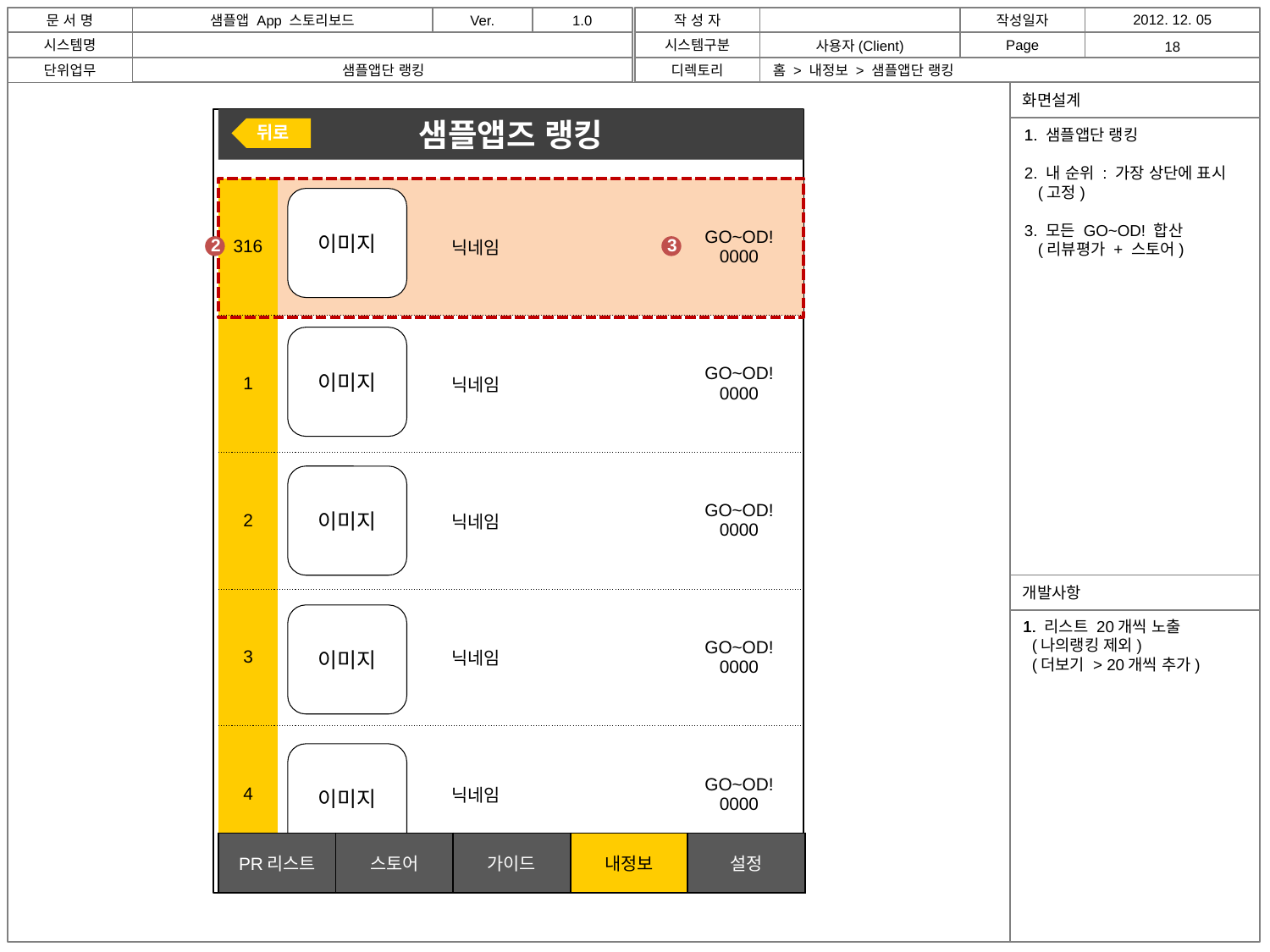

샘플앱단 랭킹
홈 > 내정보 > 샘플앱단 랭킹

샘플앱즈 랭킹
뒤로

1. 샘플앱단 랭킹

2. 내 순위 : 가장 상단에 표시
   (고정)

3. 모든 GO~OD! 합산
   (리뷰평가 + 스토어)

| 316 | 닉네임 | GO~OD! 0000 |
| --- | --- | --- |
| 1 | 닉네임 | GO~OD! 0000 |
| 2 | 닉네임 | GO~OD! 0000 |
| 3 | 닉네임 | GO~OD! 0000 |
| 4 | 닉네임 | GO~OD! 0000 |

이미지
2

3

이미지
이미지
이미지
1. 리스트 20개씩 노출
  (나의랭킹 제외)
  (더보기 > 20개씩 추가)
1.
이미지
| PR리스트 | 스토어 | 가이드 | 내정보 | 설정 |
| --- | --- | --- | --- | --- |